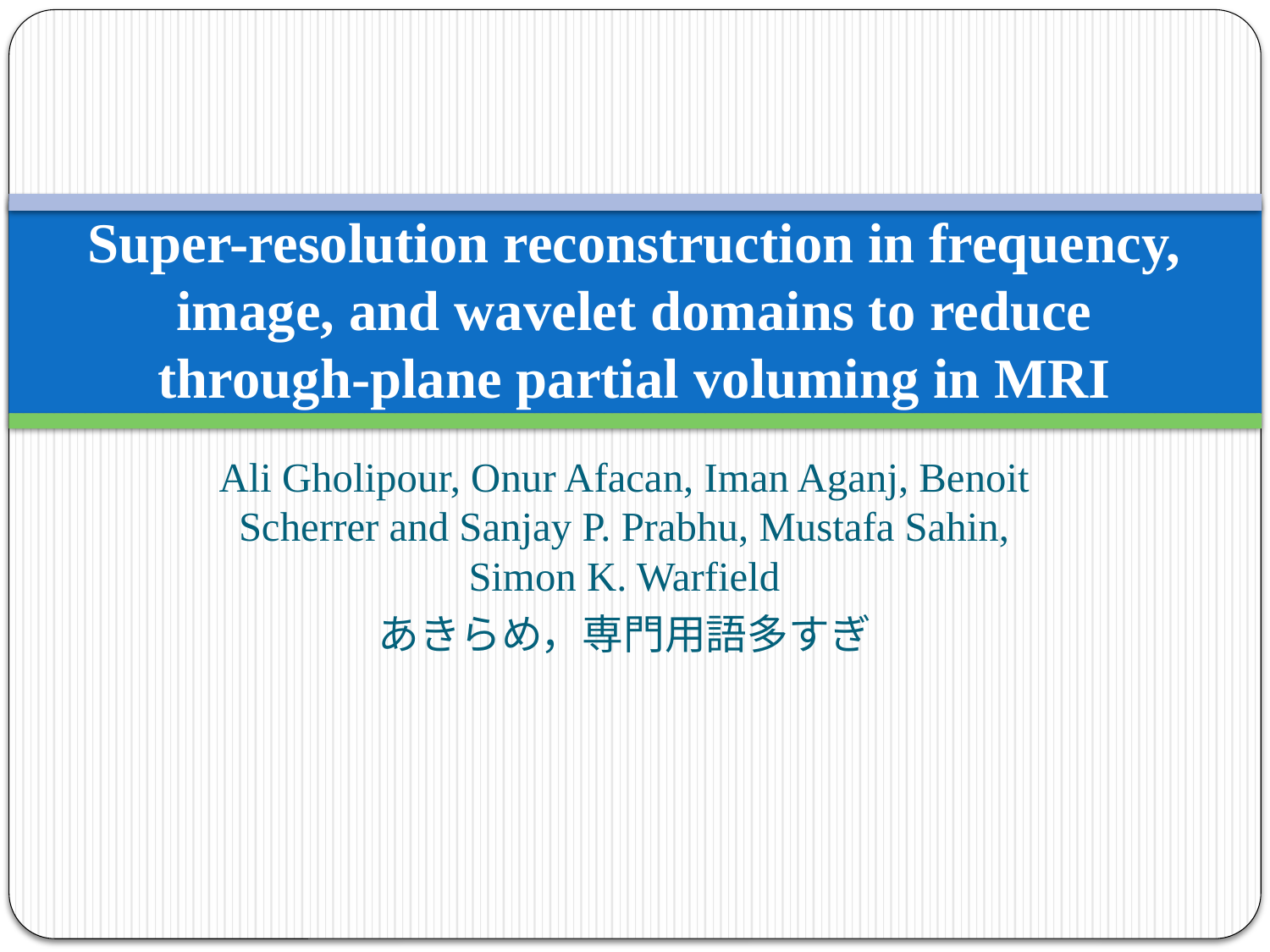

# Super-resolution reconstruction in frequency, image, and wavelet domains to reduce through-plane partial voluming in MRI
Ali Gholipour, Onur Afacan, Iman Aganj, Benoit Scherrer and Sanjay P. Prabhu, Mustafa Sahin, Simon K. Warfield
あきらめ，専門用語多すぎ